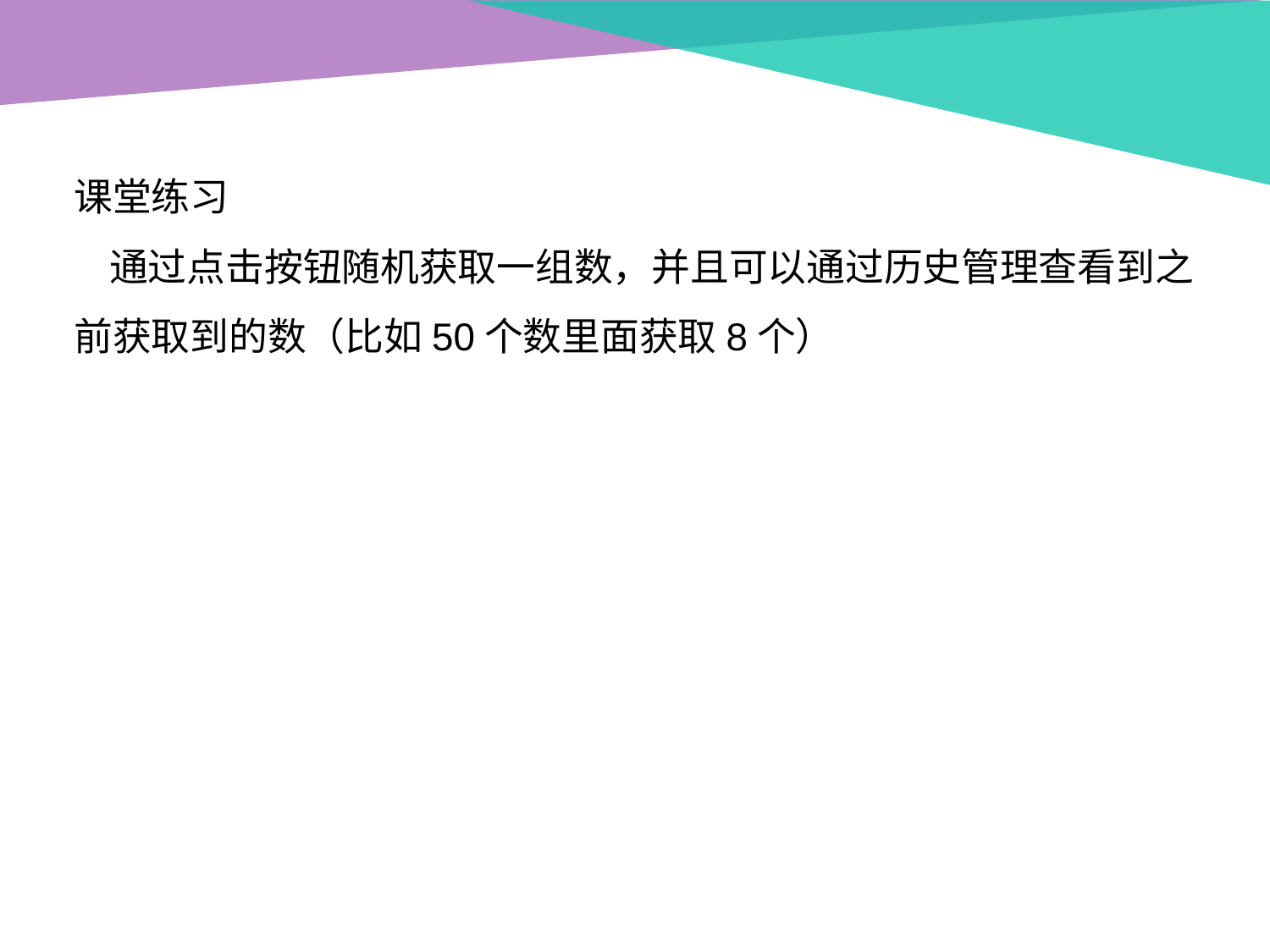

课堂练习
   通过点击按钮随机获取一组数，并且可以通过历史管理查看到之前获取到的数（比如50个数里面获取8个）